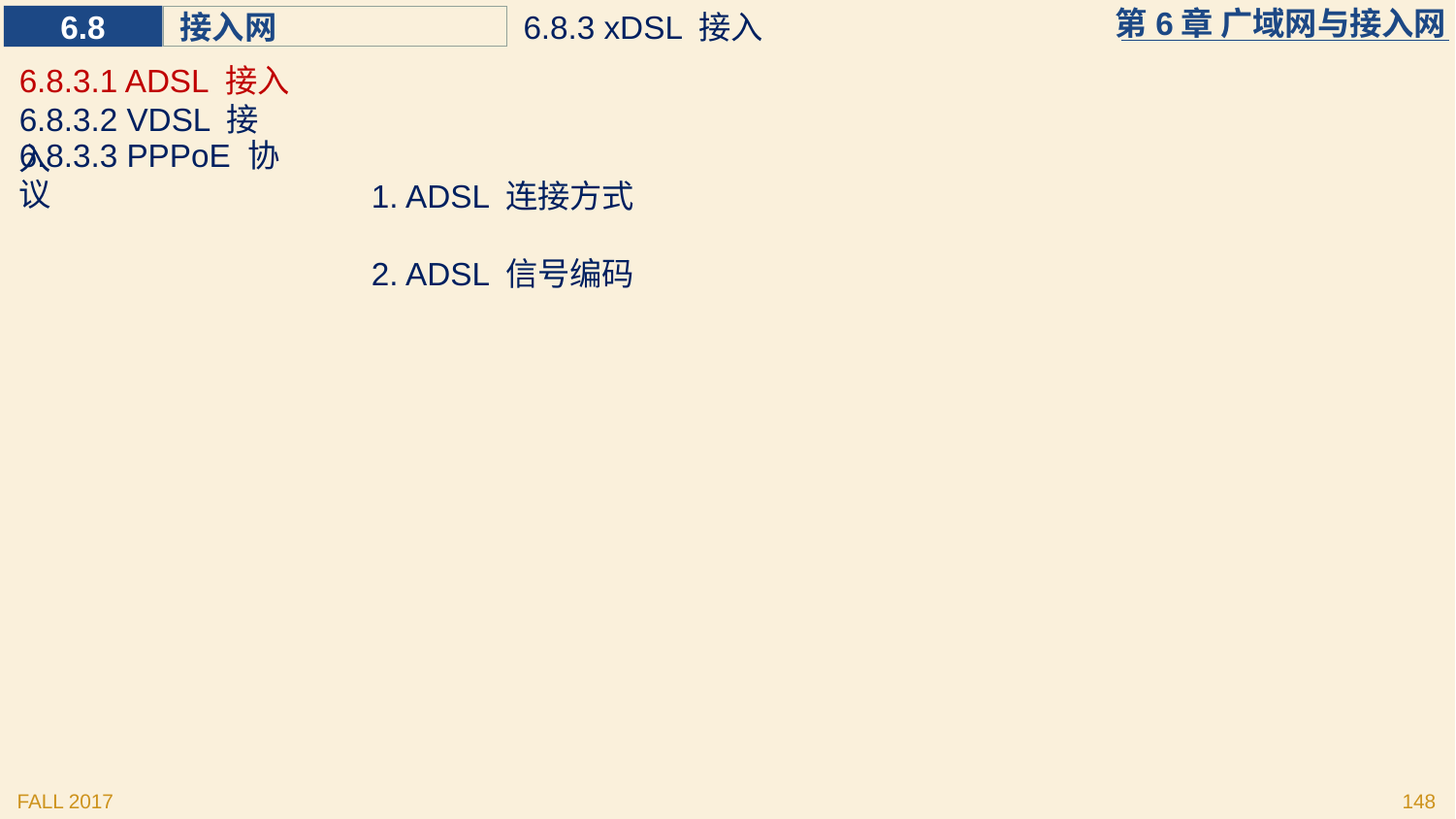

6.8.3 xDSL 接入
6.8.3.1 ADSL 接入
6.8.3.2 VDSL 接入
6.8.3.3 PPPoE 协议
1. ADSL 连接方式

2. ADSL 信号编码